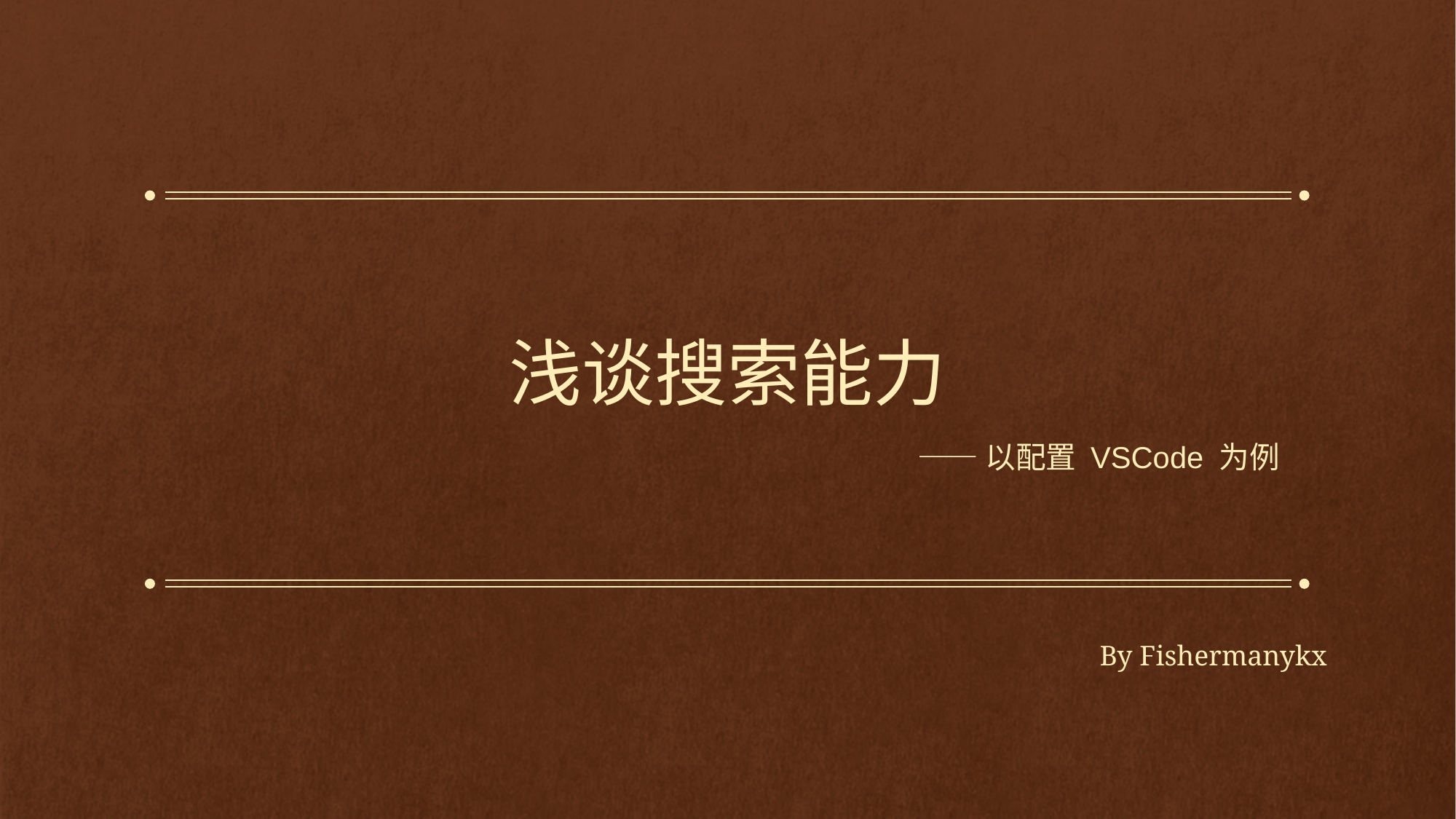

# 浅谈搜索能力
——以配置 VSCode 为例
By Fishermanykx